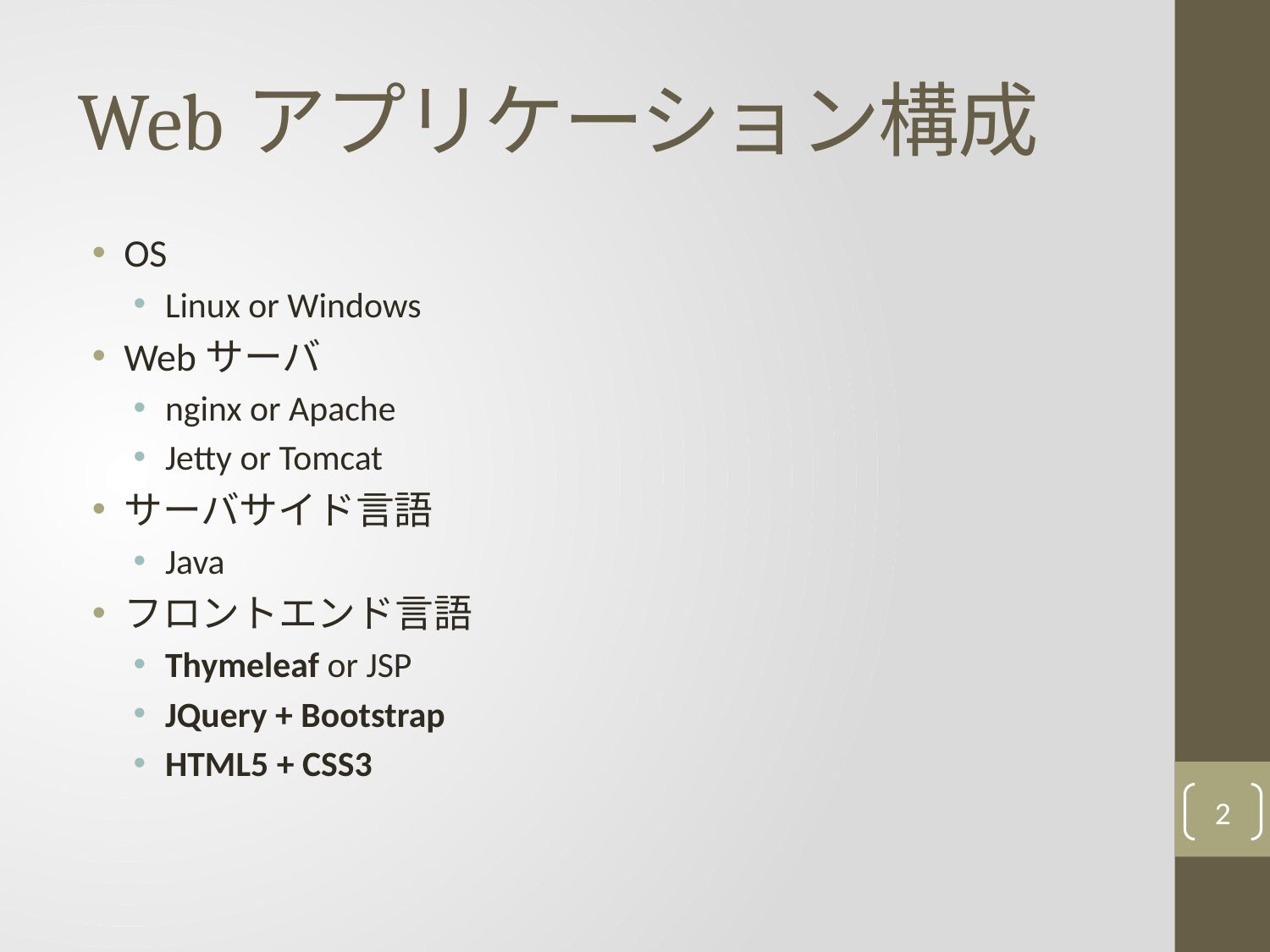

# Webアプリケーション構成
OS
Linux or Windows
Webサーバ
nginx or Apache
Jetty or Tomcat
サーバサイド言語
Java
フロントエンド言語
Thymeleaf or JSP
JQuery + Bootstrap
HTML5 + CSS3
2